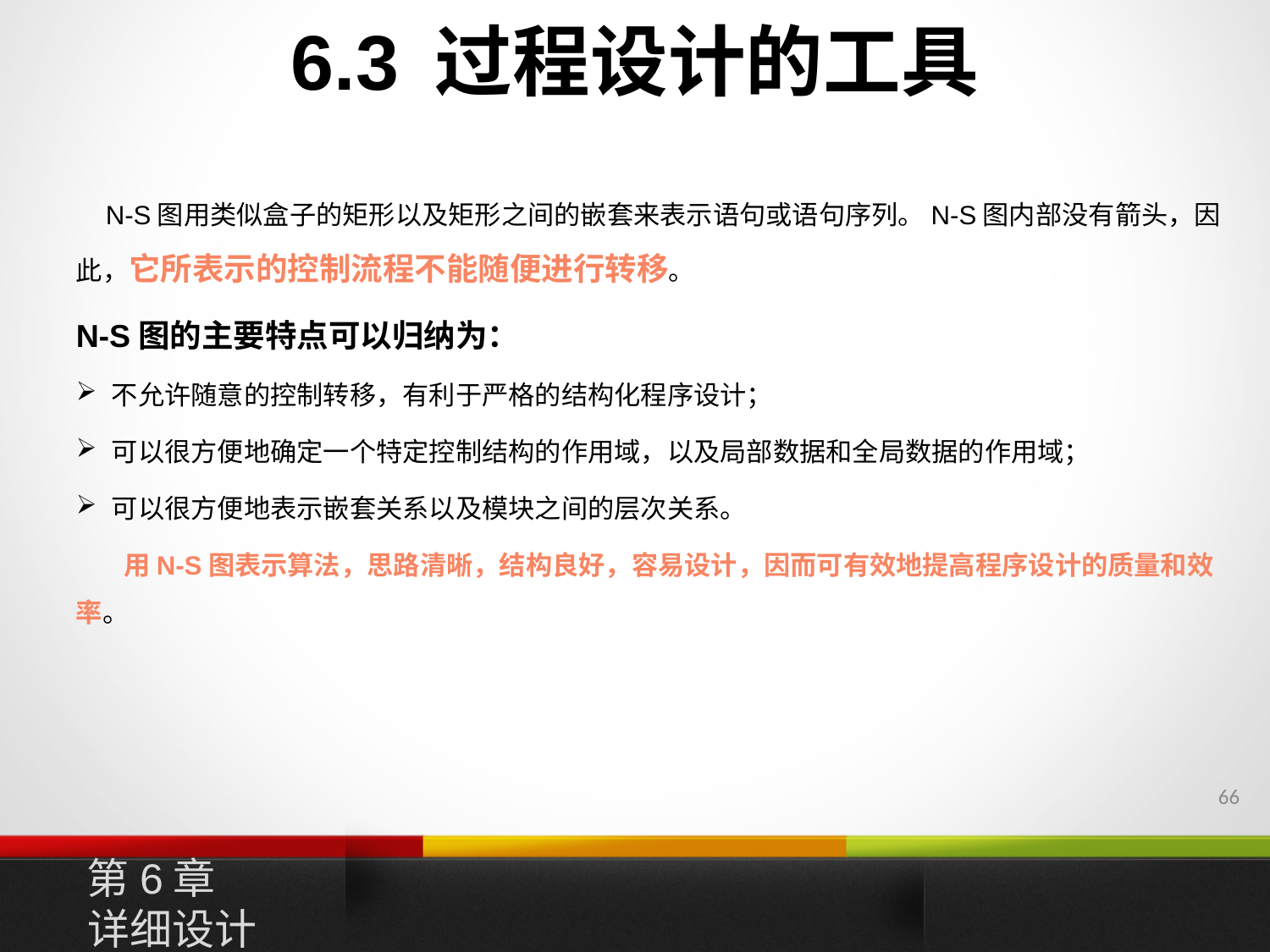

6.3 过程设计的工具
    N-S图用类似盒子的矩形以及矩形之间的嵌套来表示语句或语句序列。N-S图内部没有箭头，因此，它所表示的控制流程不能随便进行转移。
N-S图的主要特点可以归纳为：
不允许随意的控制转移，有利于严格的结构化程序设计；
可以很方便地确定一个特定控制结构的作用域，以及局部数据和全局数据的作用域；
可以很方便地表示嵌套关系以及模块之间的层次关系。
       用N-S图表示算法，思路清晰，结构良好，容易设计，因而可有效地提高程序设计的质量和效率。
66
第6章
详细设计